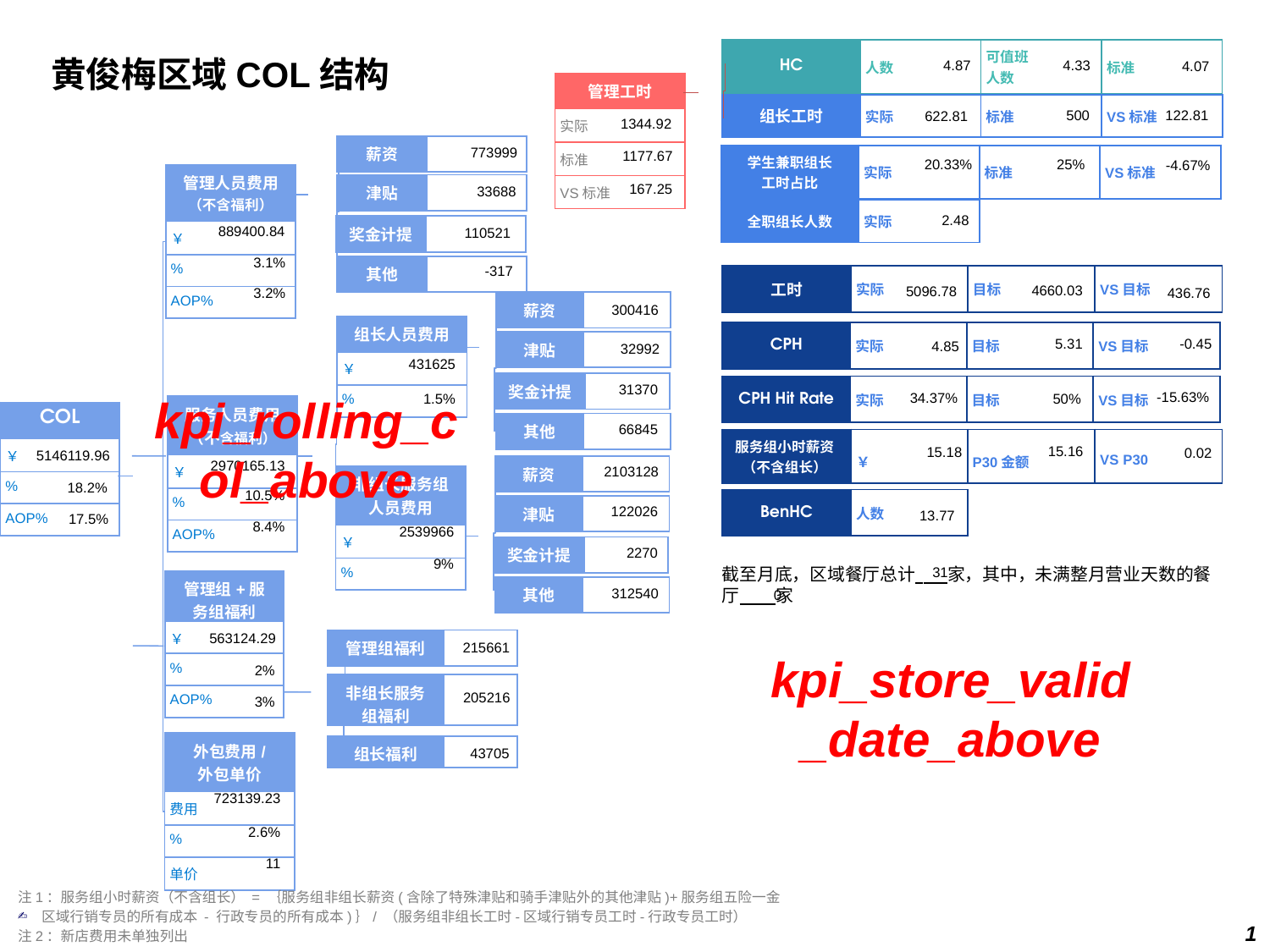

黄俊梅区域COL结构
| HC | 人数 | 可值班 人数 | 标准 |
| --- | --- | --- | --- |
4.33
4.87
4.07
| 管理工时 |
| --- |
| 实际 |
| 标准 |
| VS标准 |
| 组长工时 | 实际 | 标准 | VS标准 |
| --- | --- | --- | --- |
500
122.81
622.81
1344.92
| 薪资 |  |
| --- | --- |
773999
1177.67
| 学生兼职组长 工时占比 | 实际 | 标准 | VS标准 |
| --- | --- | --- | --- |
25%
20.33%
-4.67%
| 管理人员费用（不含福利） |
| --- |
| ￥ |
| % |
| AOP% |
167.25
| 津贴 |  |
| --- | --- |
33688
| 全职组长人数 | 实际 |
| --- | --- |
2.48
| 奖金计提 |  |
| --- | --- |
889400.84
110521
3.1%
-317
| 其他 |  |
| --- | --- |
| 工时 | 实际 | 目标 | VS目标 |
| --- | --- | --- | --- |
4660.03
5096.78
3.2%
436.76
| 薪资 |  |
| --- | --- |
300416
| 组长人员费用 |
| --- |
| ￥ |
| % |
| CPH | 实际 | 目标 | VS目标 |
| --- | --- | --- | --- |
-0.45
5.31
4.85
| 津贴 |  |
| --- | --- |
32992
431625
| 奖金计提 |  |
| --- | --- |
31370
| CPH Hit Rate | 实际 | 目标 | VS目标 |
| --- | --- | --- | --- |
-15.63%
34.37%
kpi_rolling_col_above
1.5%
50%
| 服务人员费用（不含福利） |
| --- |
| ￥ |
| % |
| AOP% |
| COL |
| --- |
| ￥ |
| % |
| AOP% |
| 其他 |  |
| --- | --- |
66845
| 服务组小时薪资 （不含组长） | ￥ | P30金额 | VS P30 |
| --- | --- | --- | --- |
15.16
15.18
0.02
5146119.96
2970165.13
| 薪资 |  |
| --- | --- |
2103128
| 非组长服务组 人员费用 |
| --- |
| ￥ |
| % |
18.2%
10.5%
| BenHC | 人数 |
| --- | --- |
| 津贴 |  |
| --- | --- |
122026
13.77
17.5%
8.4%
2539966
| 奖金计提 |  |
| --- | --- |
2270
9%
截至月底，区域餐厅总计        家，其中，未满整月营业天数的餐厅         家
31
| 管理组+服务组福利 |
| --- |
| ￥ |
| % |
| AOP% |
| 其他 |  |
| --- | --- |
312540
0
563124.29
| 管理组福利 |  |
| --- | --- |
215661
kpi_store_valid_date_above
2%
| 非组长服务组福利 |  |
| --- | --- |
205216
3%
| 外包费用/ 外包单价 |
| --- |
| 费用 |
| % |
| 单价 |
| 组长福利 |  |
| --- | --- |
43705
723139.23
2.6%
11
注1：服务组小时薪资（不含组长） = ｛服务组非组长薪资(含除了特殊津贴和骑手津贴外的其他津贴)+服务组五险一金
区域行销专员的所有成本 - 行政专员的所有成本)｝/ （服务组非组长工时-区域行销专员工时-行政专员工时）
注2：新店费用未单独列出